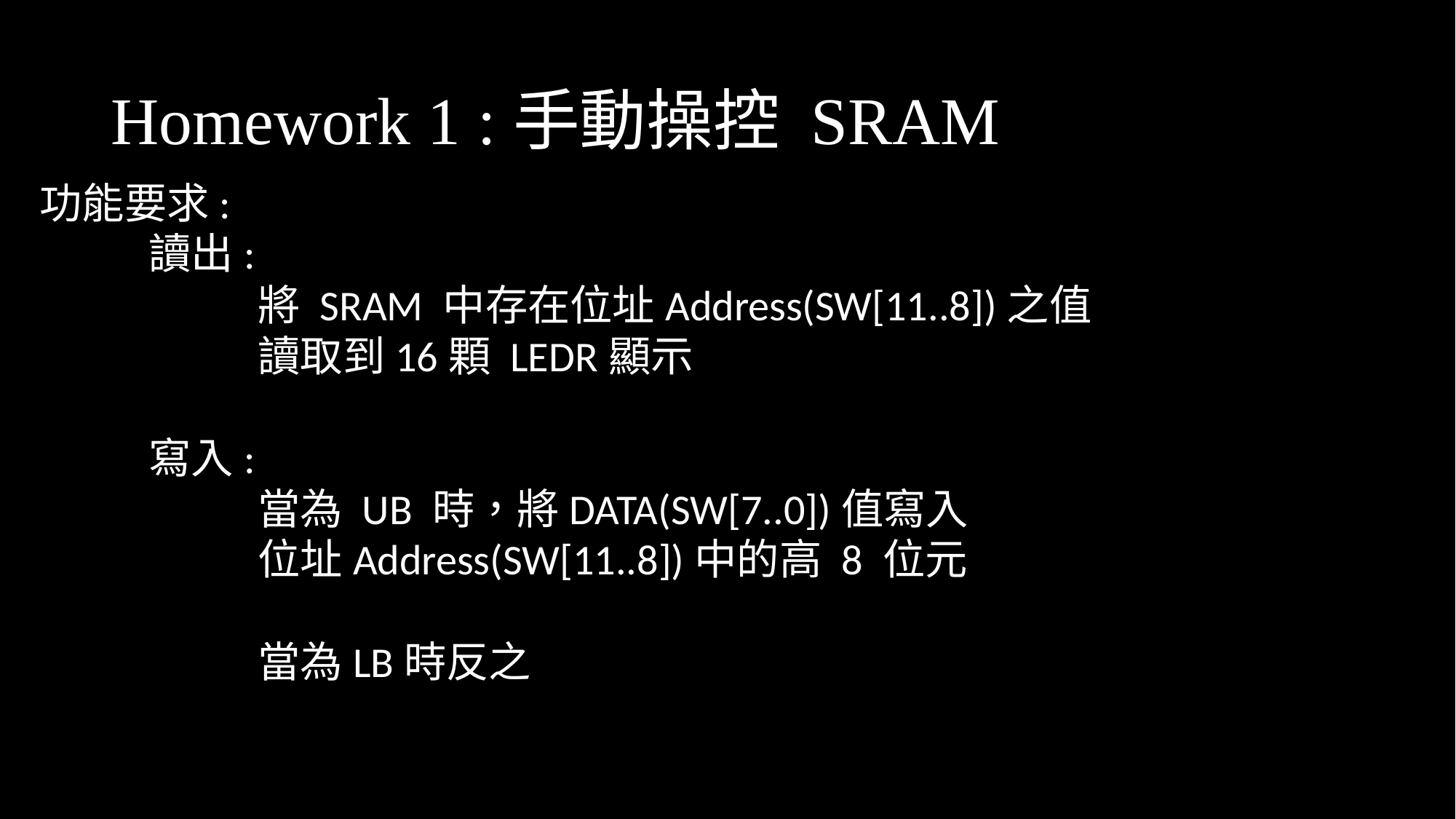

# Homework 1 :手動操控 SRAM
功能要求:
	讀出:
		將 SRAM 中存在位址Address(SW[11..8])之值
		讀取到16顆 LEDR顯示

	寫入:
		當為 UB 時，將DATA(SW[7..0])值寫入
		位址Address(SW[11..8])中的高 8 位元

		當為LB時反之